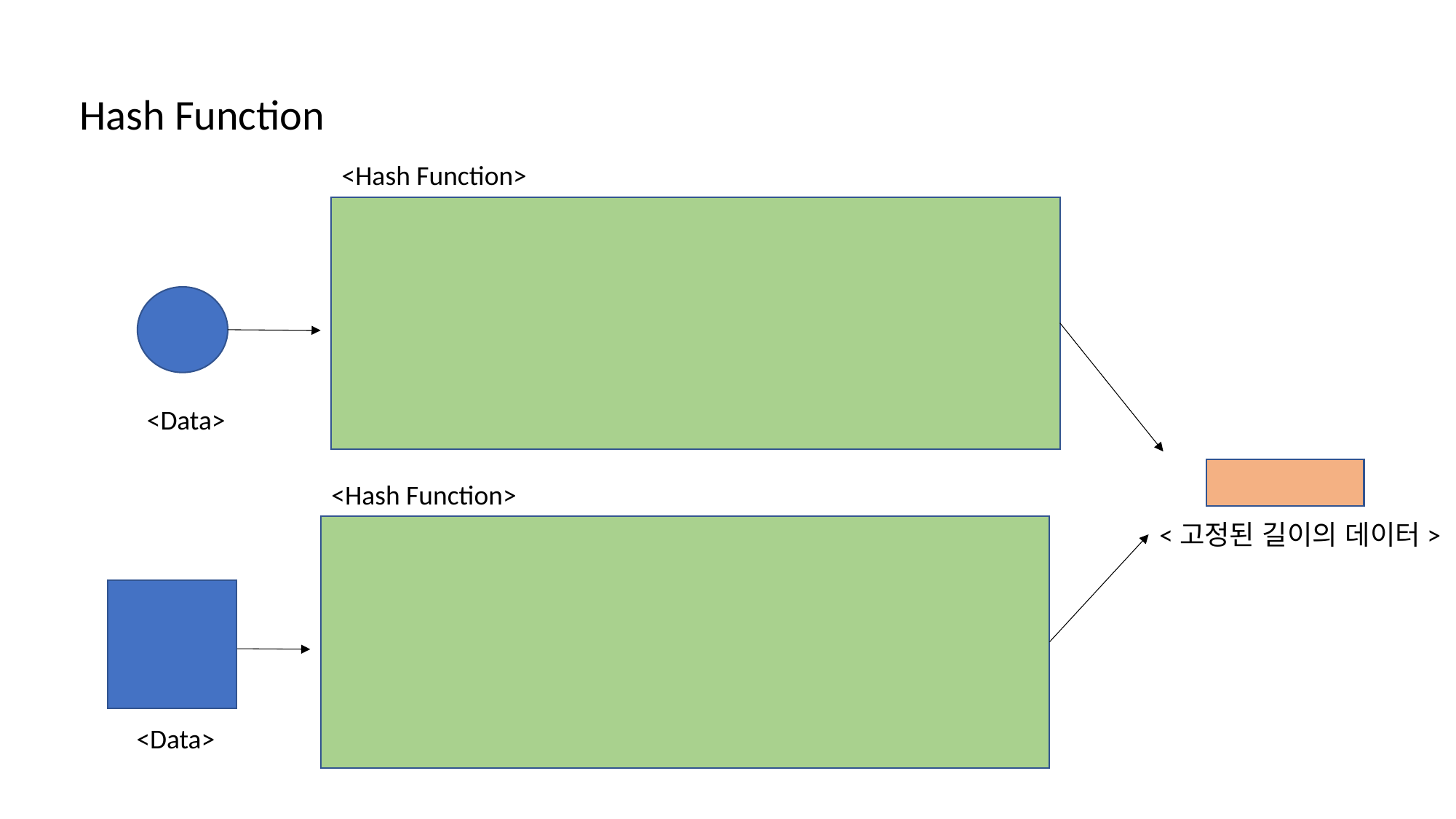

Hash Function
<Hash Function>

<Data>

<Hash Function>
<고정된 길이의 데이터>

<Data>